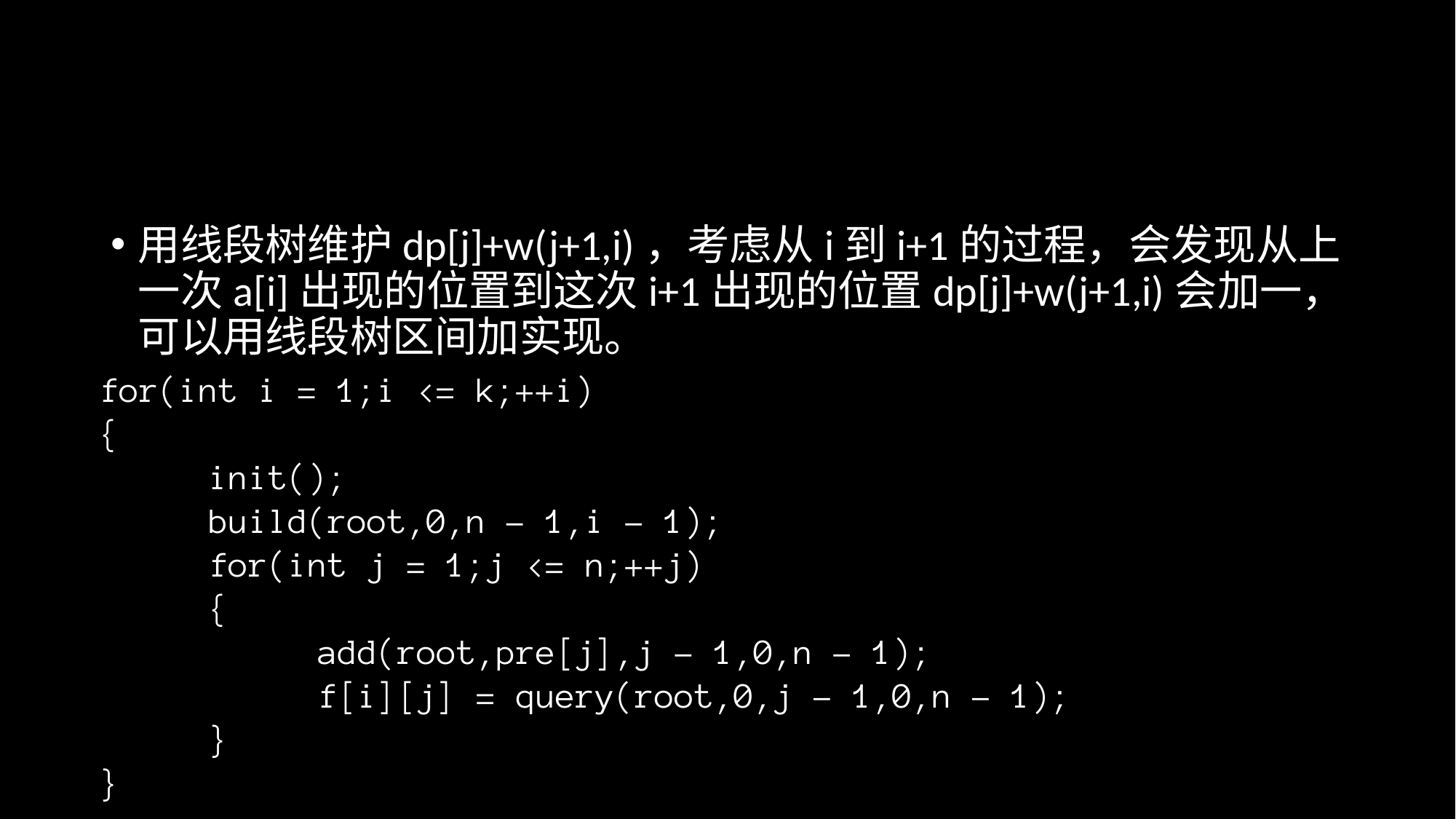

#
用线段树维护dp[j]+w(j+1,i)，考虑从i到i+1的过程，会发现从上一次a[i]出现的位置到这次i+1出现的位置dp[j]+w(j+1,i)会加一，可以用线段树区间加实现。
for(int i = 1;i <= k;++i)
{
	init();
	build(root,0,n - 1,i - 1);
	for(int j = 1;j <= n;++j)
	{
		add(root,pre[j],j - 1,0,n - 1);
		f[i][j] = query(root,0,j - 1,0,n - 1);
	}
}